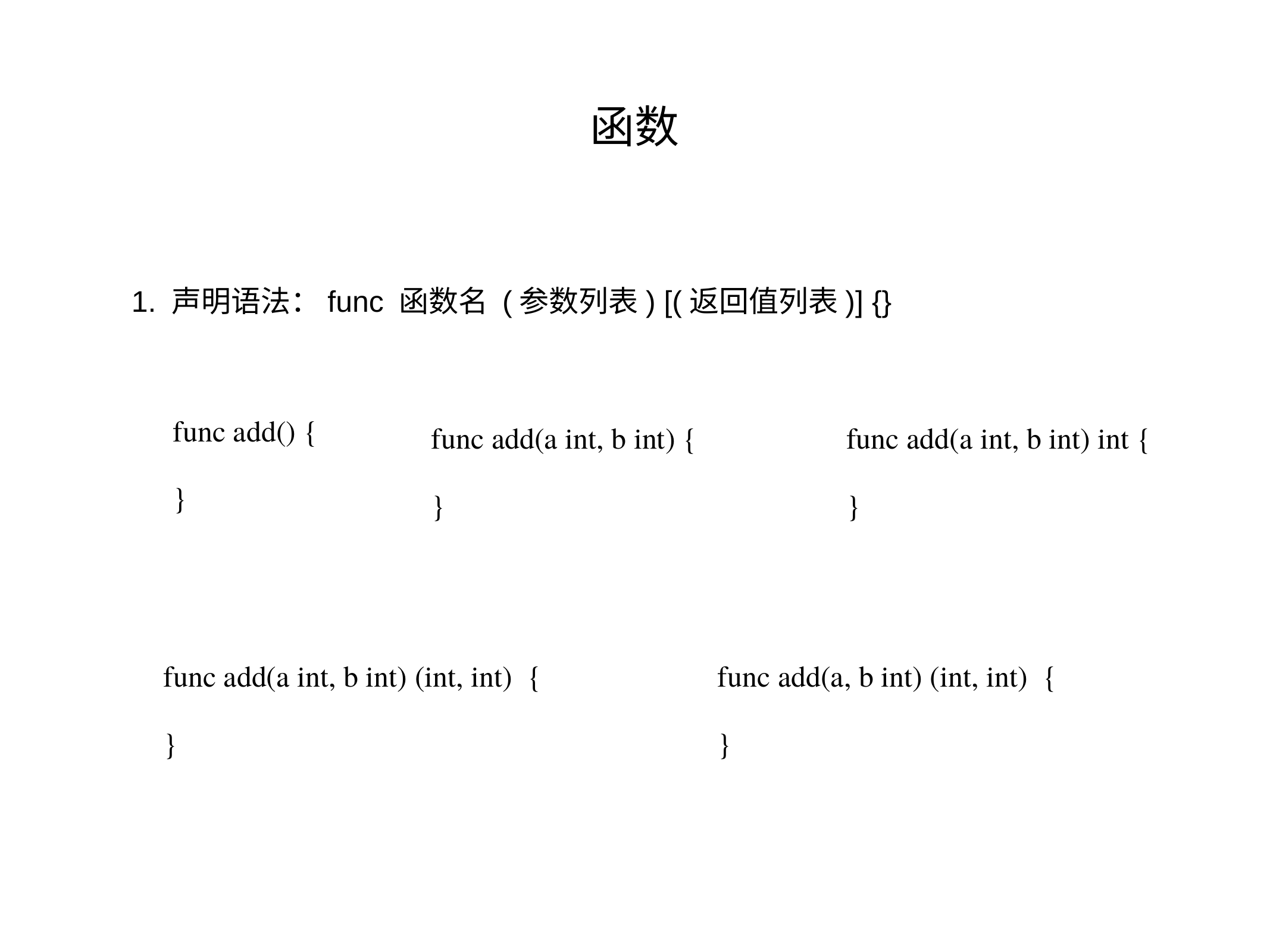

函数
1. 声明语法：func 函数名 (参数列表) [(返回值列表)] {}
func add() {
}
func add(a int, b int) {
}
func add(a int, b int) int {
}
func add(a int, b int) (int, int)  {
}
func add(a, b int) (int, int)  {
}